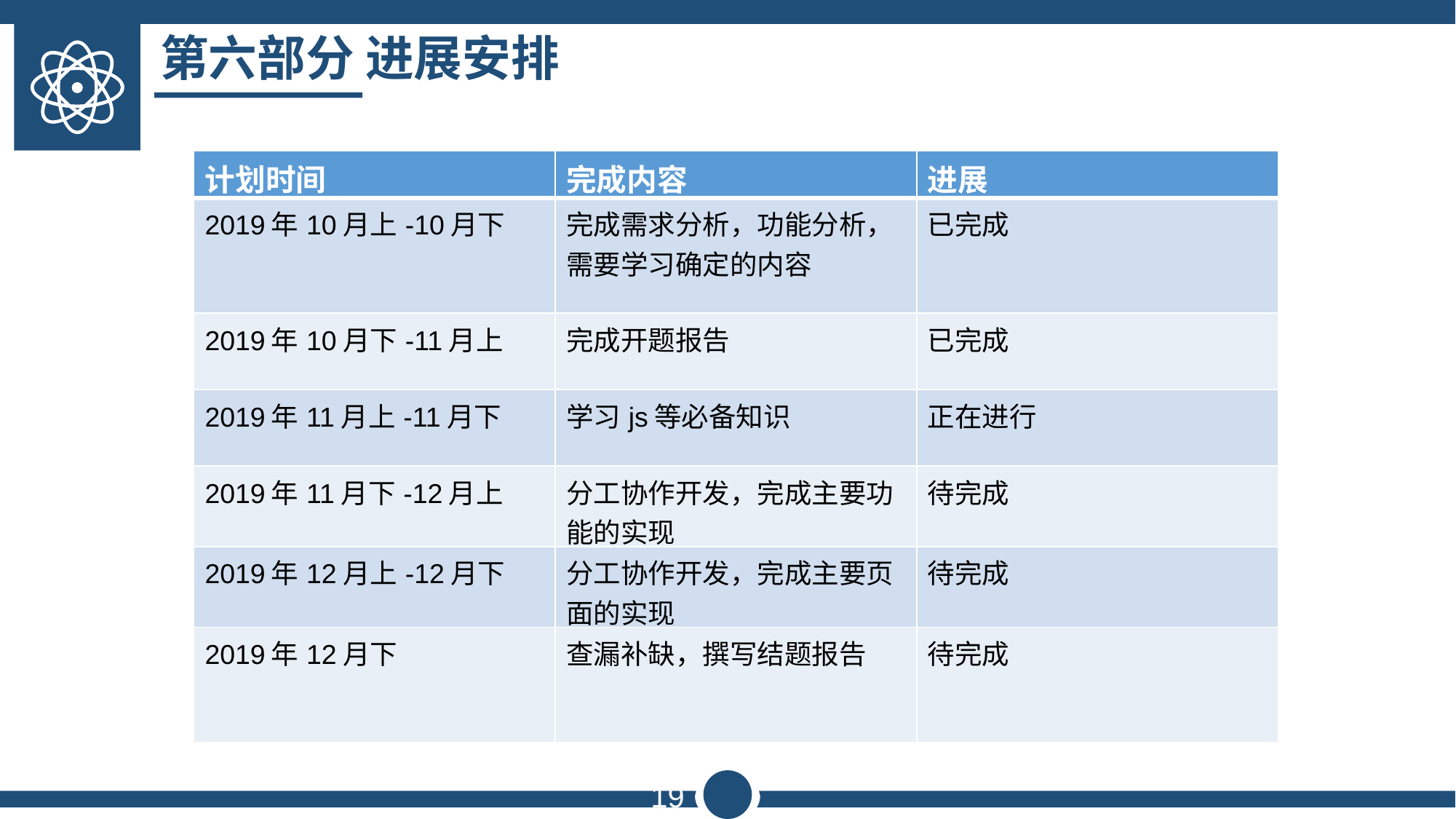

第六部分 进展安排

| 计划时间 | 完成内容 | 进展 |
| --- | --- | --- |
| 2019年10月上-10月下 | 完成需求分析，功能分析，需要学习确定的内容 | 已完成 |
| 2019年10月下-11月上 | 完成开题报告 | 已完成 |
| 2019年11月上-11月下 | 学习js等必备知识 | 正在进行 |
| 2019年11月下-12月上 | 分工协作开发，完成主要功能的实现 | 待完成 |
| 2019年12月上-12月下 | 分工协作开发，完成主要页面的实现 | 待完成 |
| 2019年12月下 | 查漏补缺，撰写结题报告 | 待完成 |

19